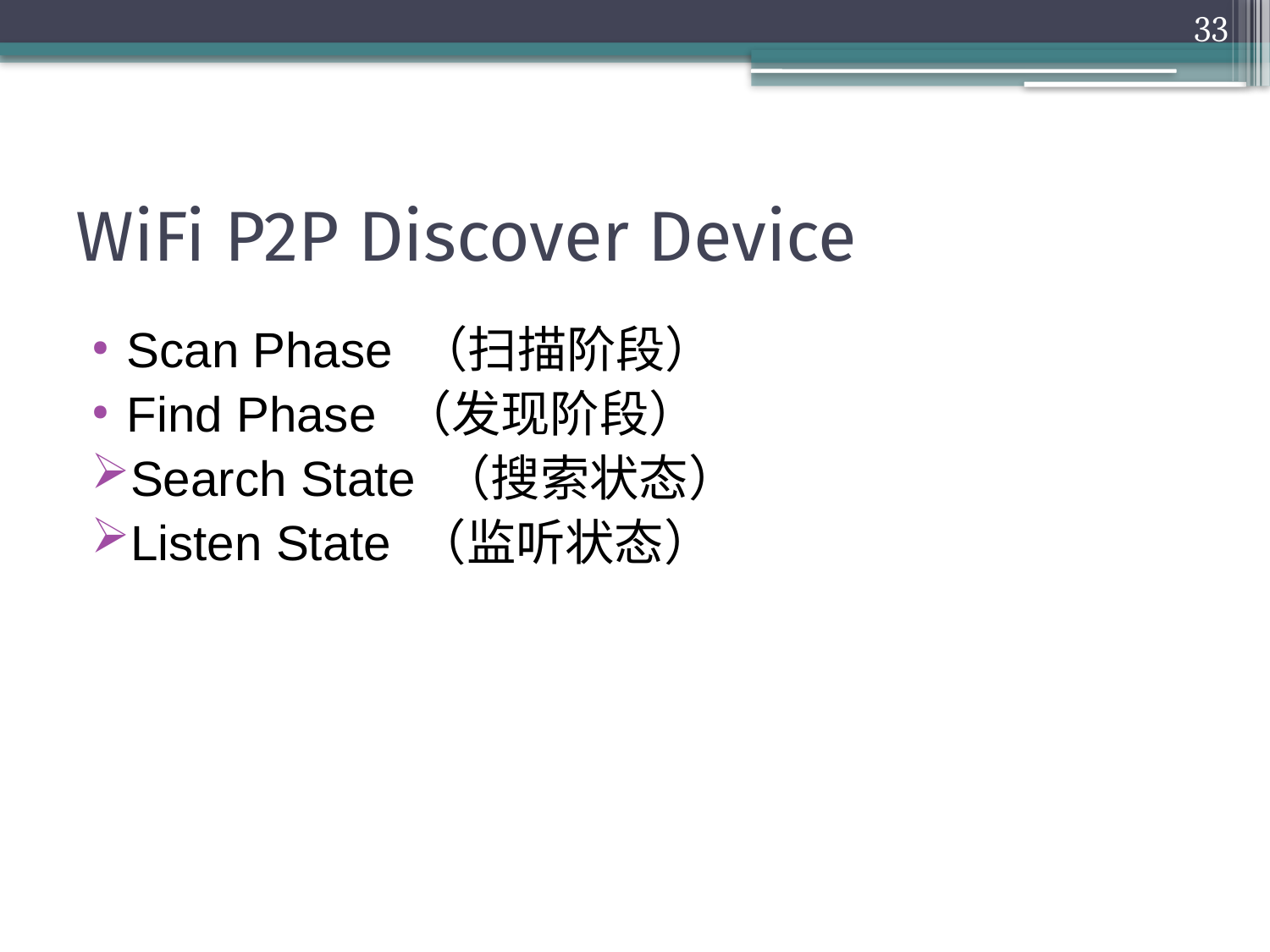

33
# WiFi P2P Discover Device
Scan Phase （扫描阶段）
Find Phase （发现阶段）
Search State （搜索状态）
Listen State （监听状态）